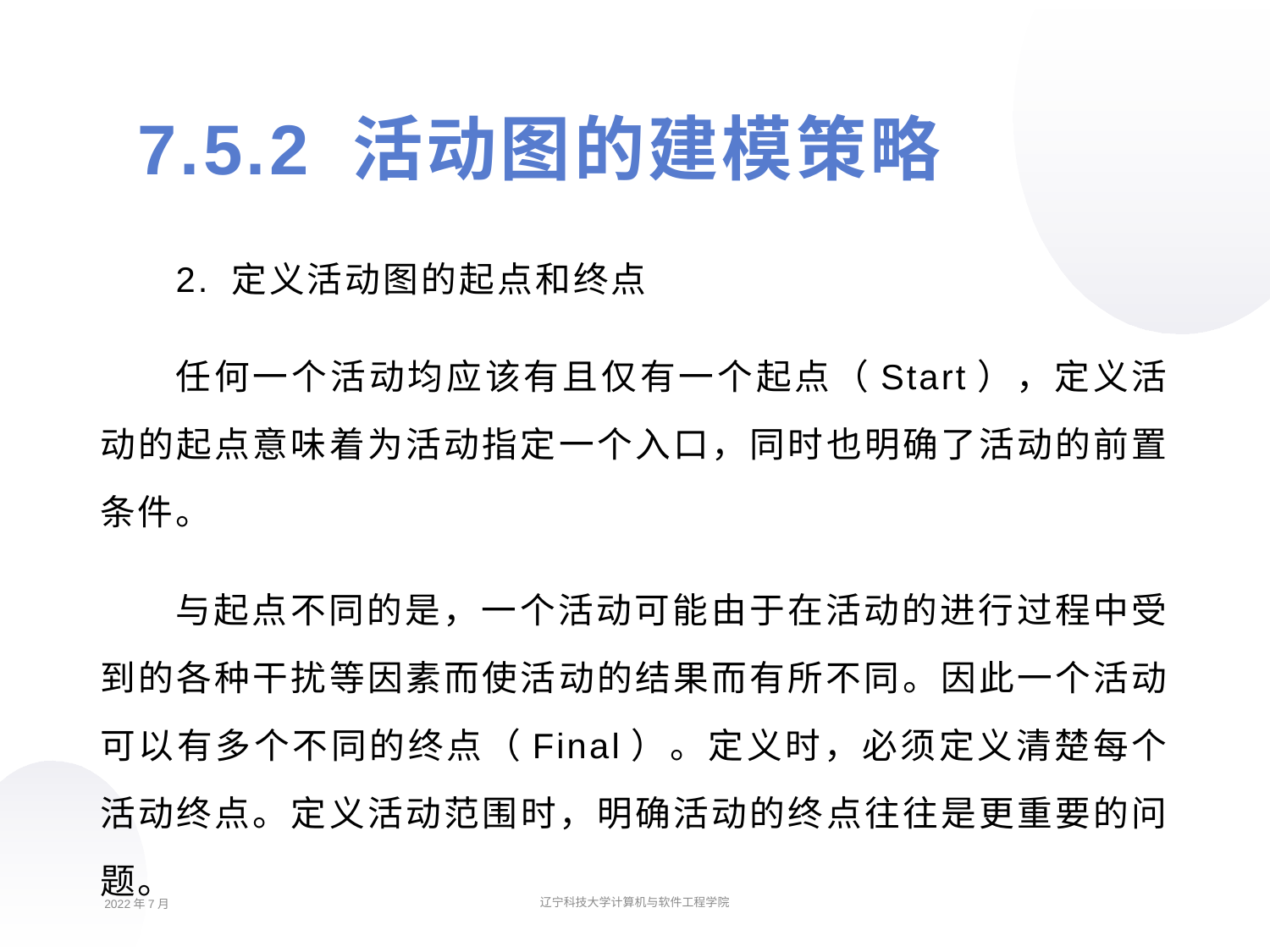

7.5.2 活动图的建模策略
2. 定义活动图的起点和终点
任何一个活动均应该有且仅有一个起点（Start），定义活动的起点意味着为活动指定一个入口，同时也明确了活动的前置条件。
与起点不同的是，一个活动可能由于在活动的进行过程中受到的各种干扰等因素而使活动的结果而有所不同。因此一个活动可以有多个不同的终点（Final）。定义时，必须定义清楚每个活动终点。定义活动范围时，明确活动的终点往往是更重要的问题。

2022年7月
辽宁科技大学计算机与软件工程学院
111